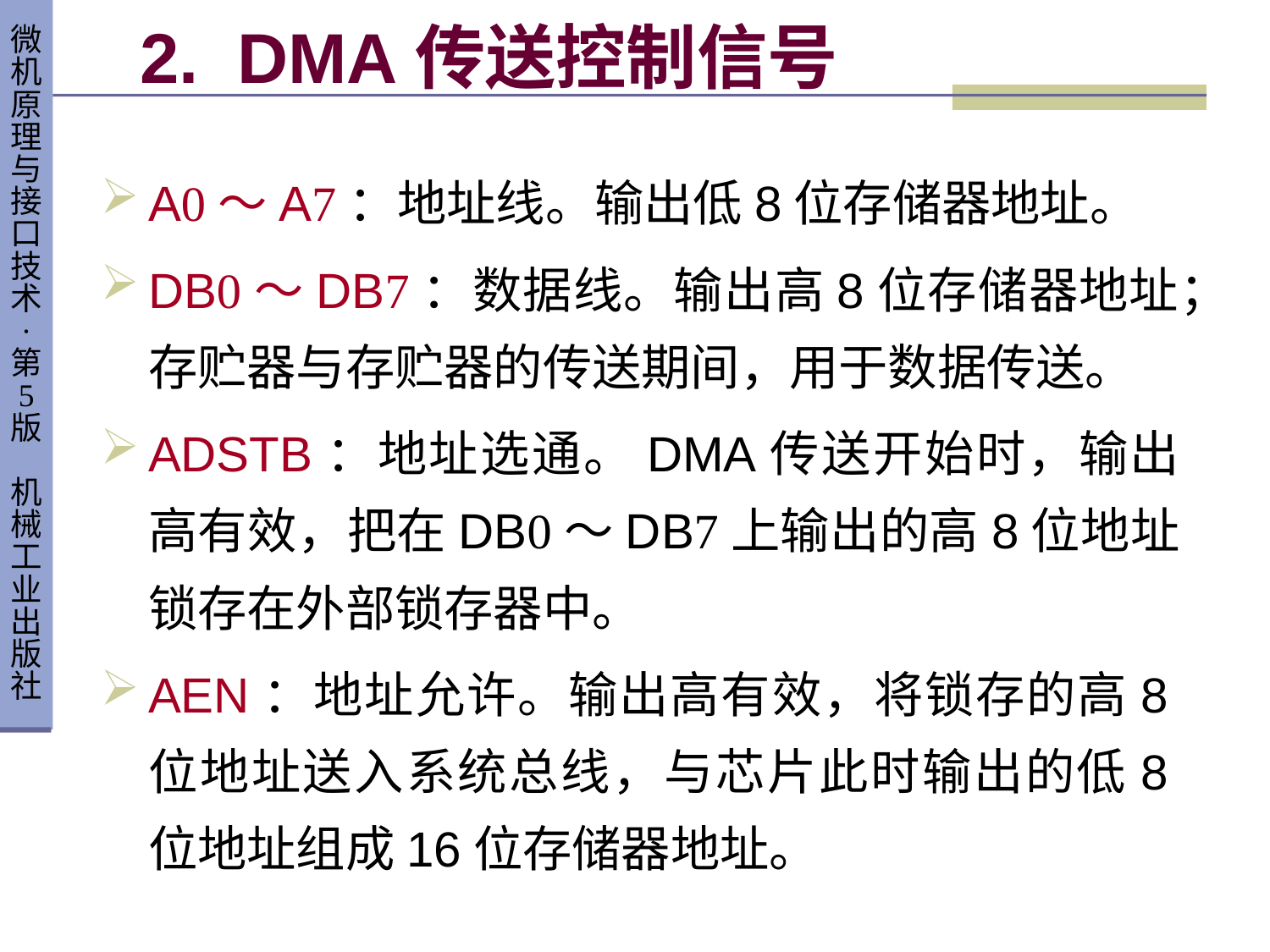

# 2.  DMA传送控制信号
A0～A7：地址线。输出低8位存储器地址。
DB0～DB7：数据线。输出高8位存储器地址；存贮器与存贮器的传送期间，用于数据传送。
ADSTB：地址选通。DMA传送开始时，输出高有效，把在DB0～DB7上输出的高8位地址锁存在外部锁存器中。
AEN：地址允许。输出高有效，将锁存的高8位地址送入系统总线，与芯片此时输出的低8位地址组成16位存储器地址。